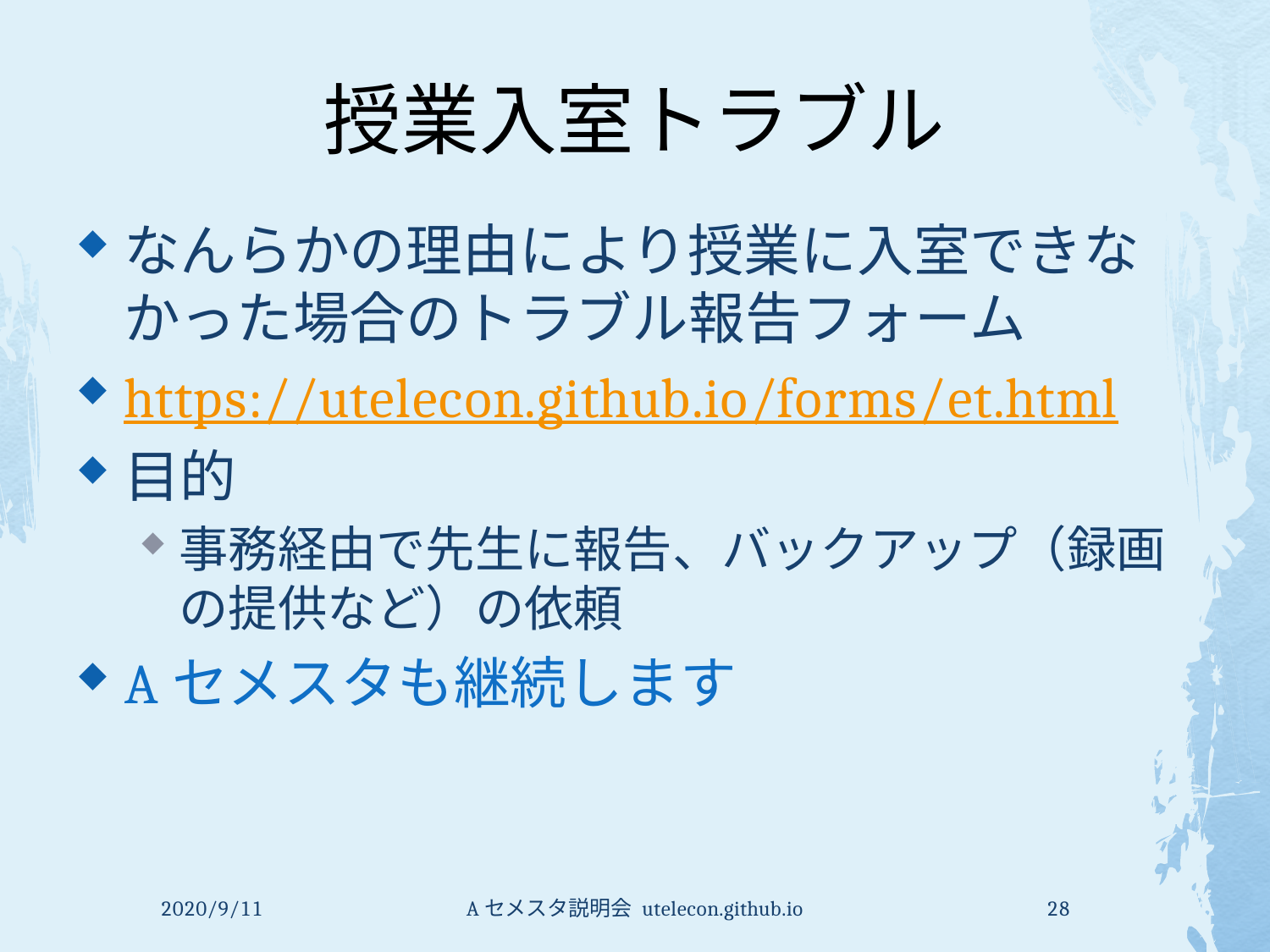

# 授業入室トラブル
なんらかの理由により授業に入室できなかった場合のトラブル報告フォーム
https://utelecon.github.io/forms/et.html
目的
事務経由で先生に報告、バックアップ（録画の提供など）の依頼
Aセメスタも継続します
2020/9/11
Aセメスタ説明会 utelecon.github.io
28